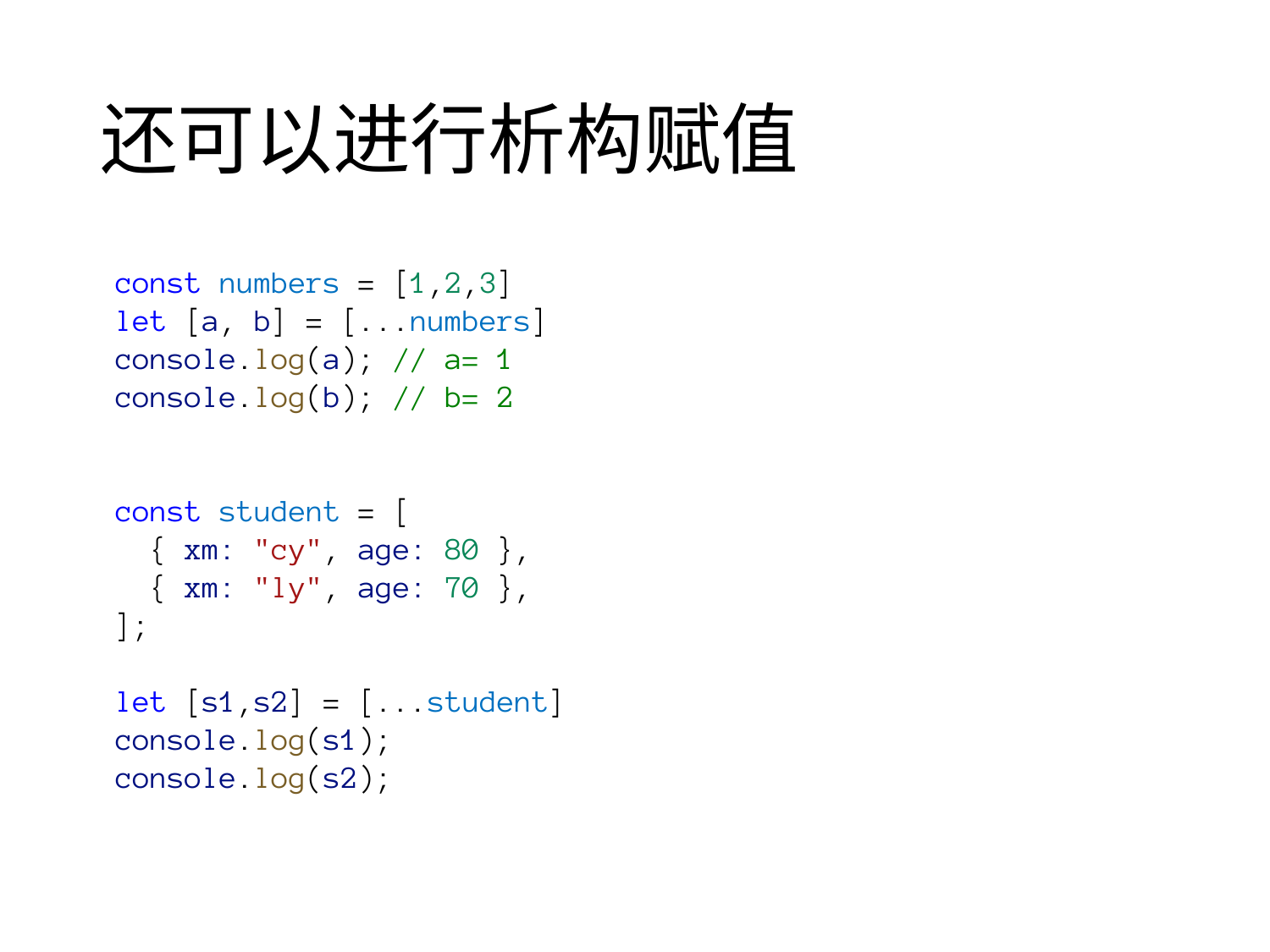

# 还可以进行析构赋值
const numbers = [1,2,3]
let [a, b] = [...numbers]
console.log(a); // a= 1
console.log(b); // b= 2
const student = [
  { xm: "cy", age: 80 },
  { xm: "ly", age: 70 },
];
let [s1,s2] = [...student]
console.log(s1);
console.log(s2);